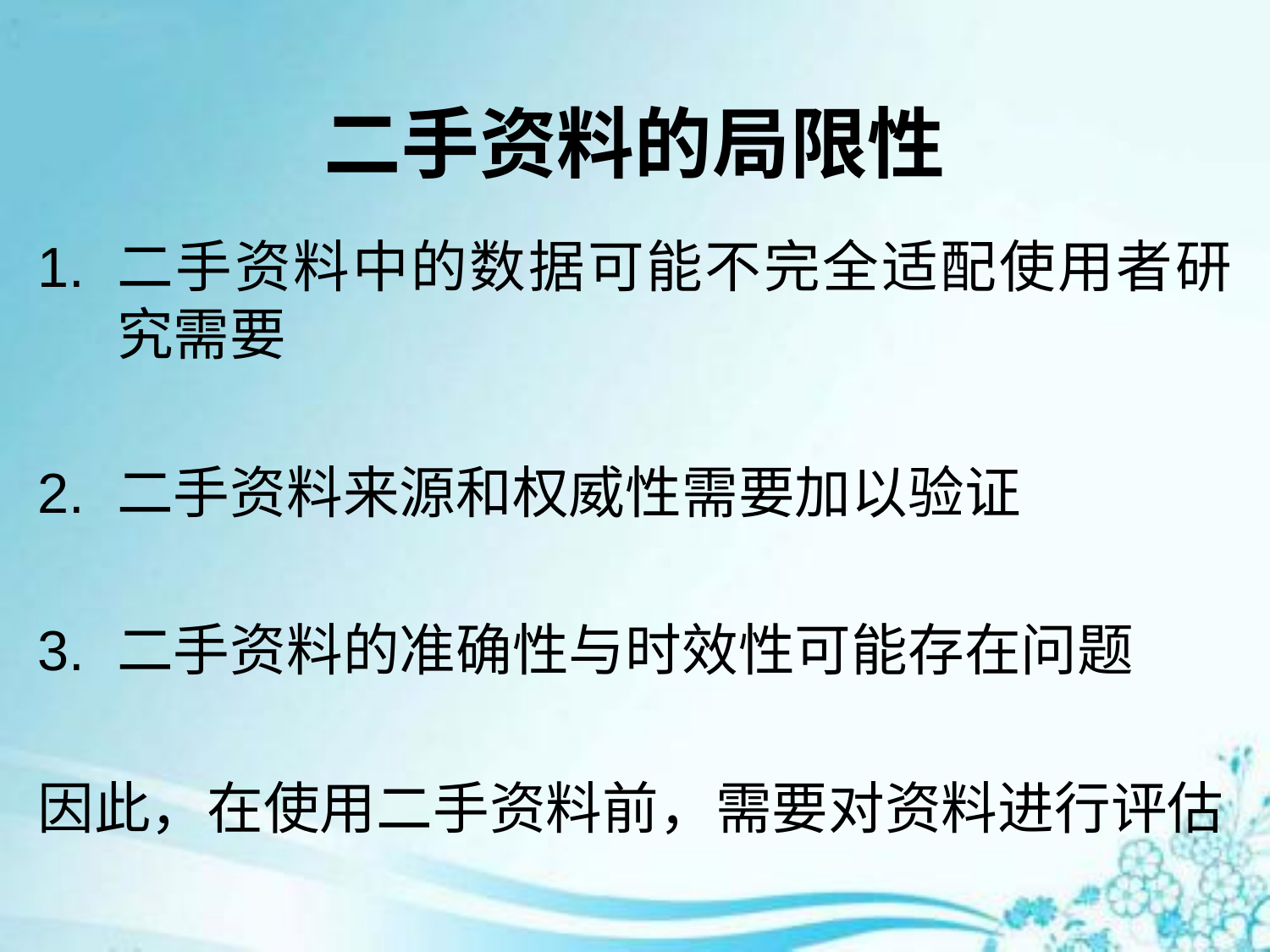

# 二手资料的局限性
二手资料中的数据可能不完全适配使用者研究需要

二手资料来源和权威性需要加以验证

二手资料的准确性与时效性可能存在问题

因此，在使用二手资料前，需要对资料进行评估